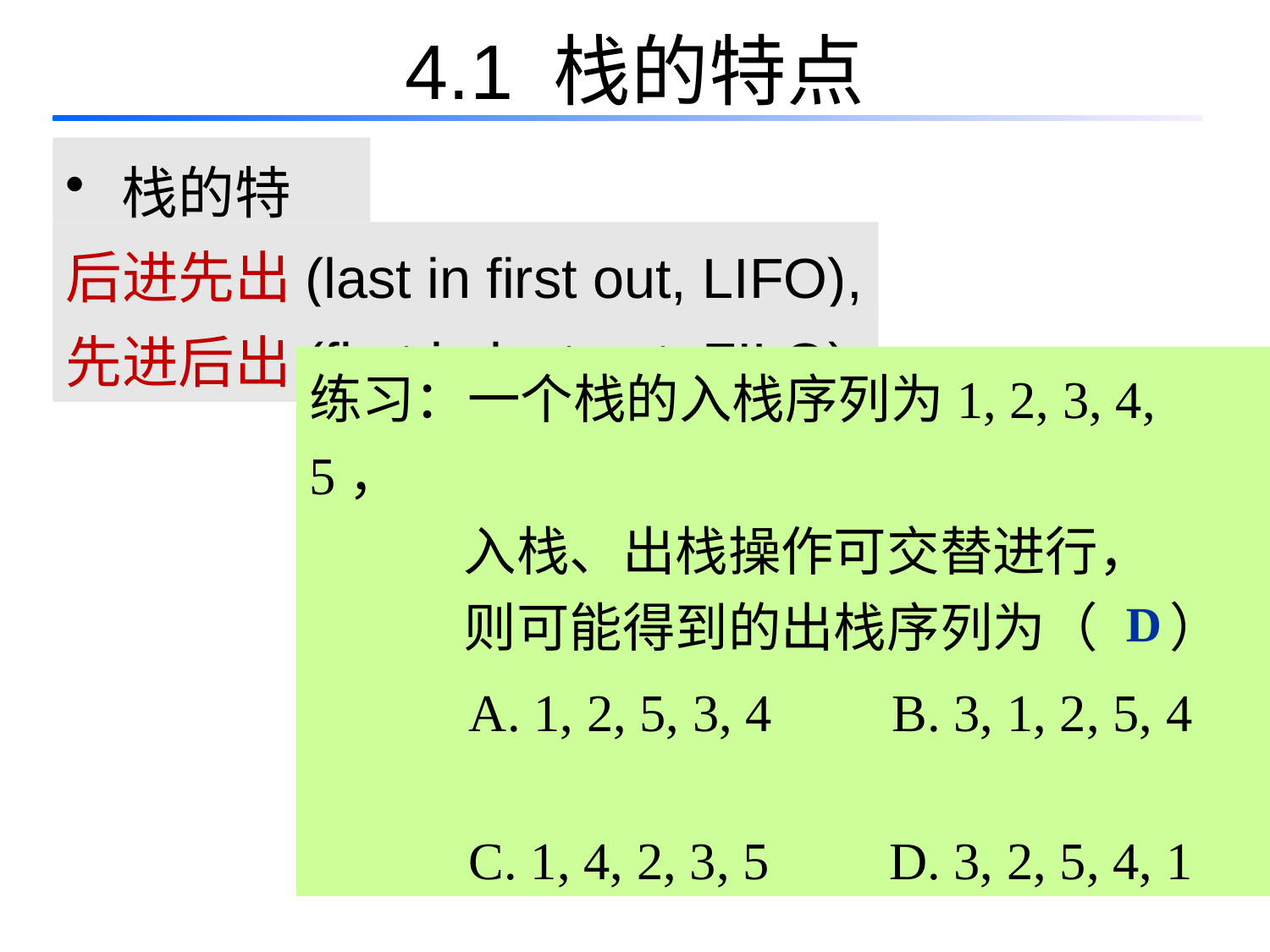

# 4.1 栈的特点

 栈的特点：
后进先出(last in first out, LIFO),
先进后出(first in last out, FILO);
练习：一个栈的入栈序列为1, 2, 3, 4, 5，
            入栈、出栈操作可交替进行，
            则可能得到的出栈序列为（      ）
            A. 1, 2, 5, 3, 4         B. 3, 1, 2, 5, 4
            C. 1, 4, 2, 3, 5         D. 3, 2, 5, 4, 1
D